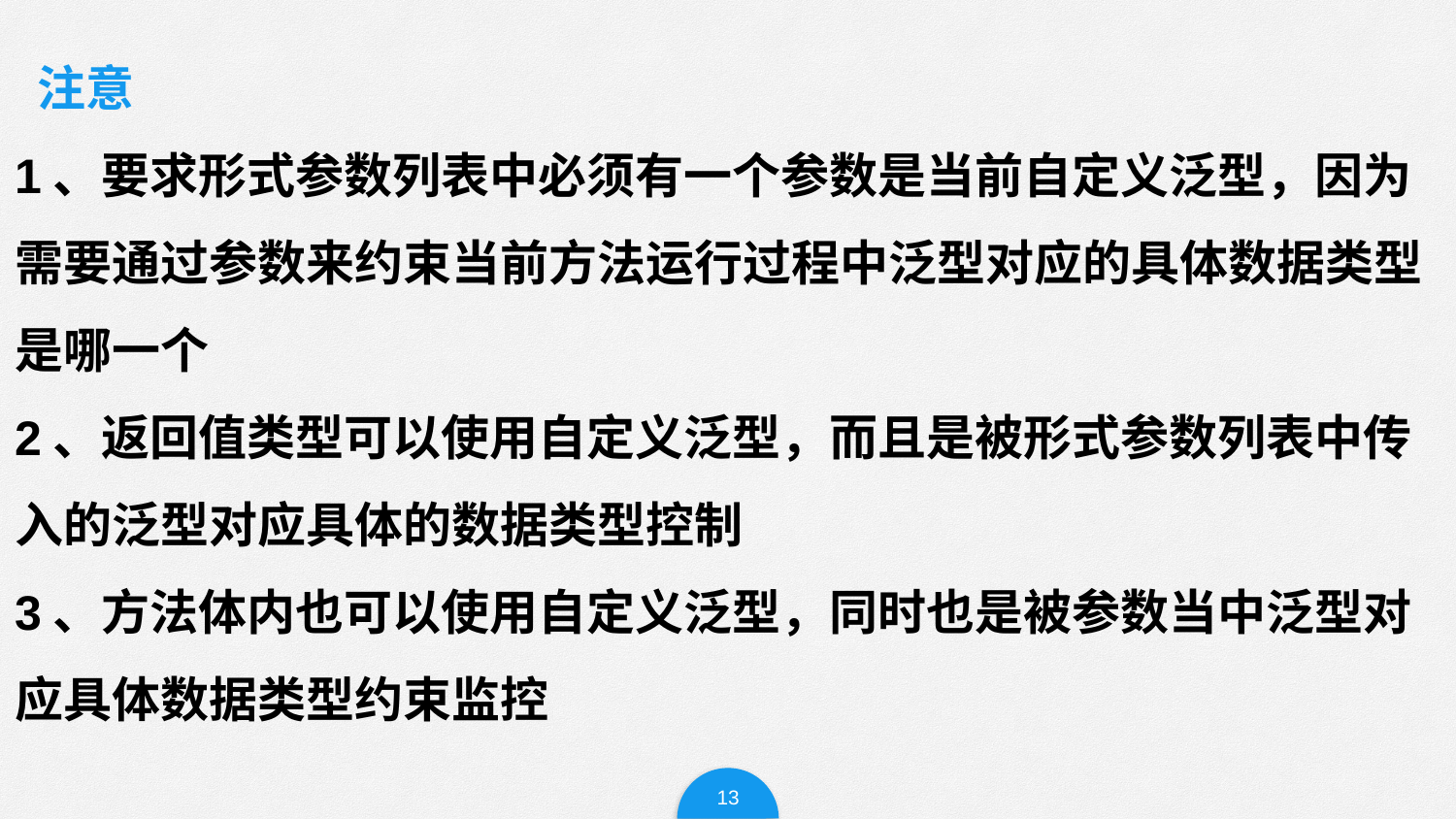

注意
1、要求形式参数列表中必须有一个参数是当前自定义泛型，因为需要通过参数来约束当前方法运行过程中泛型对应的具体数据类型是哪一个
2、返回值类型可以使用自定义泛型，而且是被形式参数列表中传入的泛型对应具体的数据类型控制
3、方法体内也可以使用自定义泛型，同时也是被参数当中泛型对应具体数据类型约束监控
13